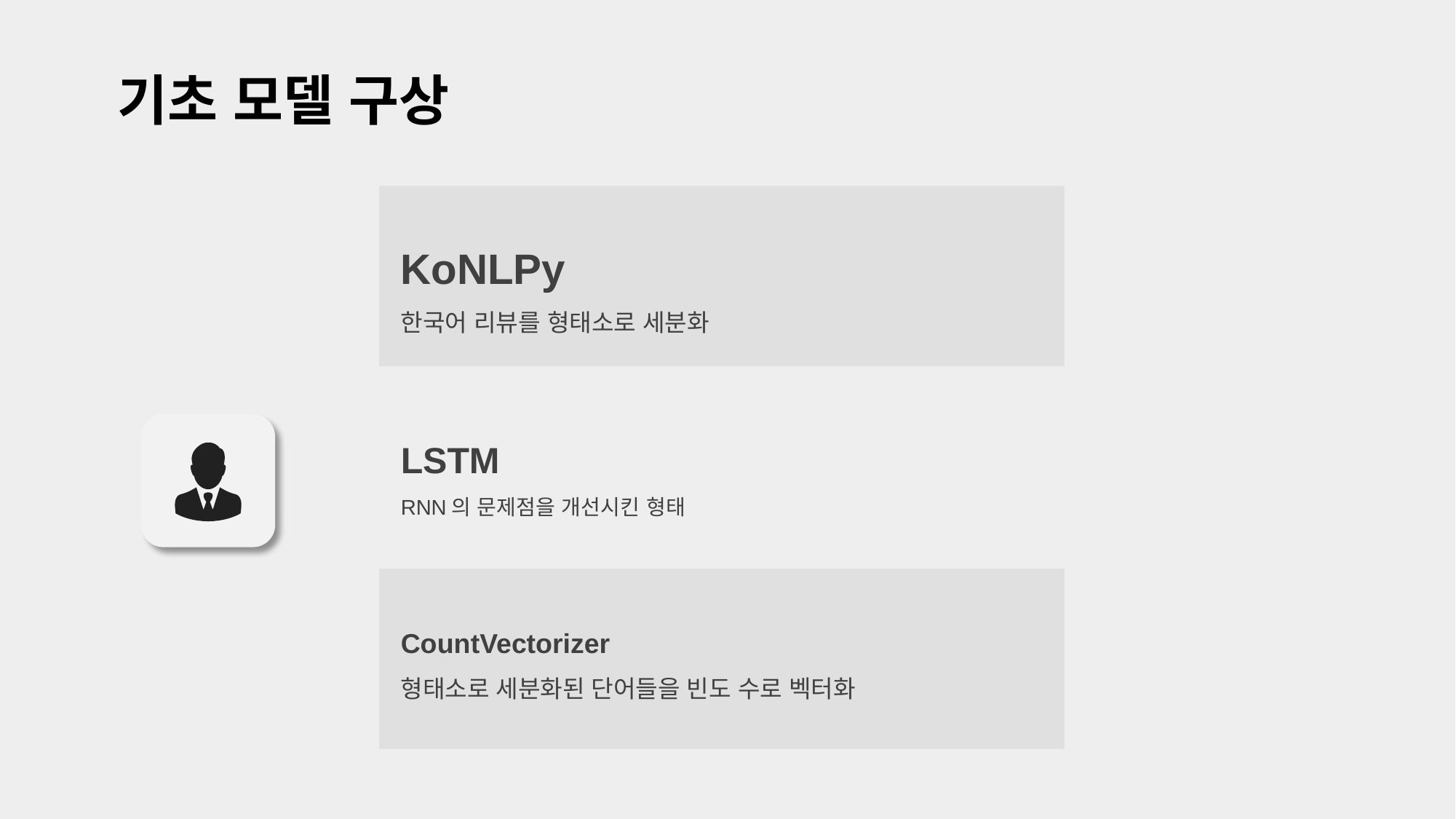

기초 모델 구상
KoNLPy
한국어 리뷰를 형태소로 세분화
LSTM
RNN의 문제점을 개선시킨 형태

CountVectorizer
형태소로 세분화된 단어들을 빈도 수로 벡터화